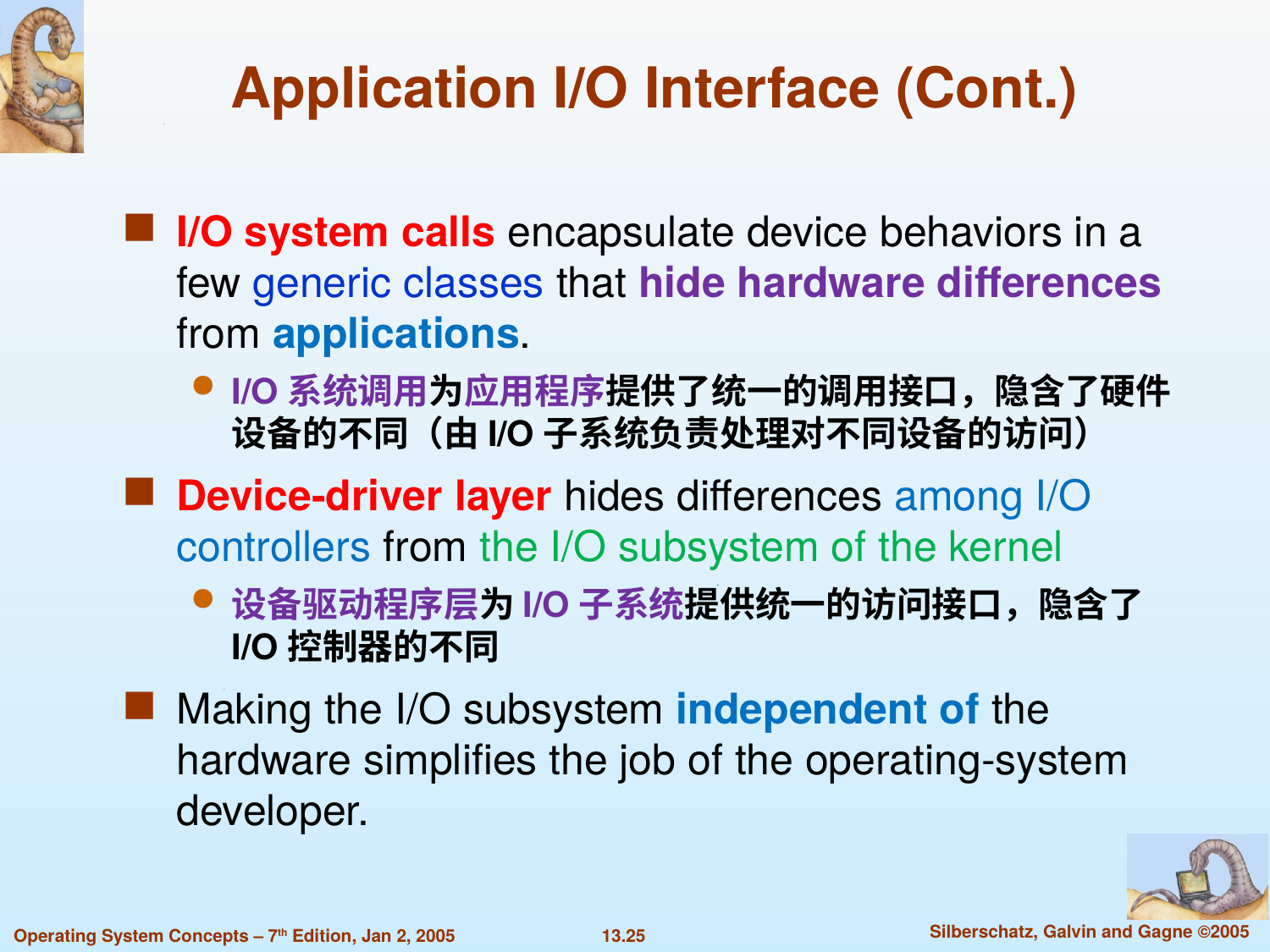

Application I/O Interface (Cont.)
I/O system calls encapsulate device behaviors in a few generic classes that hide hardware differences from applications.
I/O系统调用为应用程序提供了统一的调用接口，隐含了硬件设备的不同（由I/O子系统负责处理对不同设备的访问）
Device-driver layer hides differences among I/O controllers from the I/O subsystem of the kernel
设备驱动程序层为I/O子系统提供统一的访问接口，隐含了I/O控制器的不同
Making the I/O subsystem independent of the hardware simplifies the job of the operating-system developer.